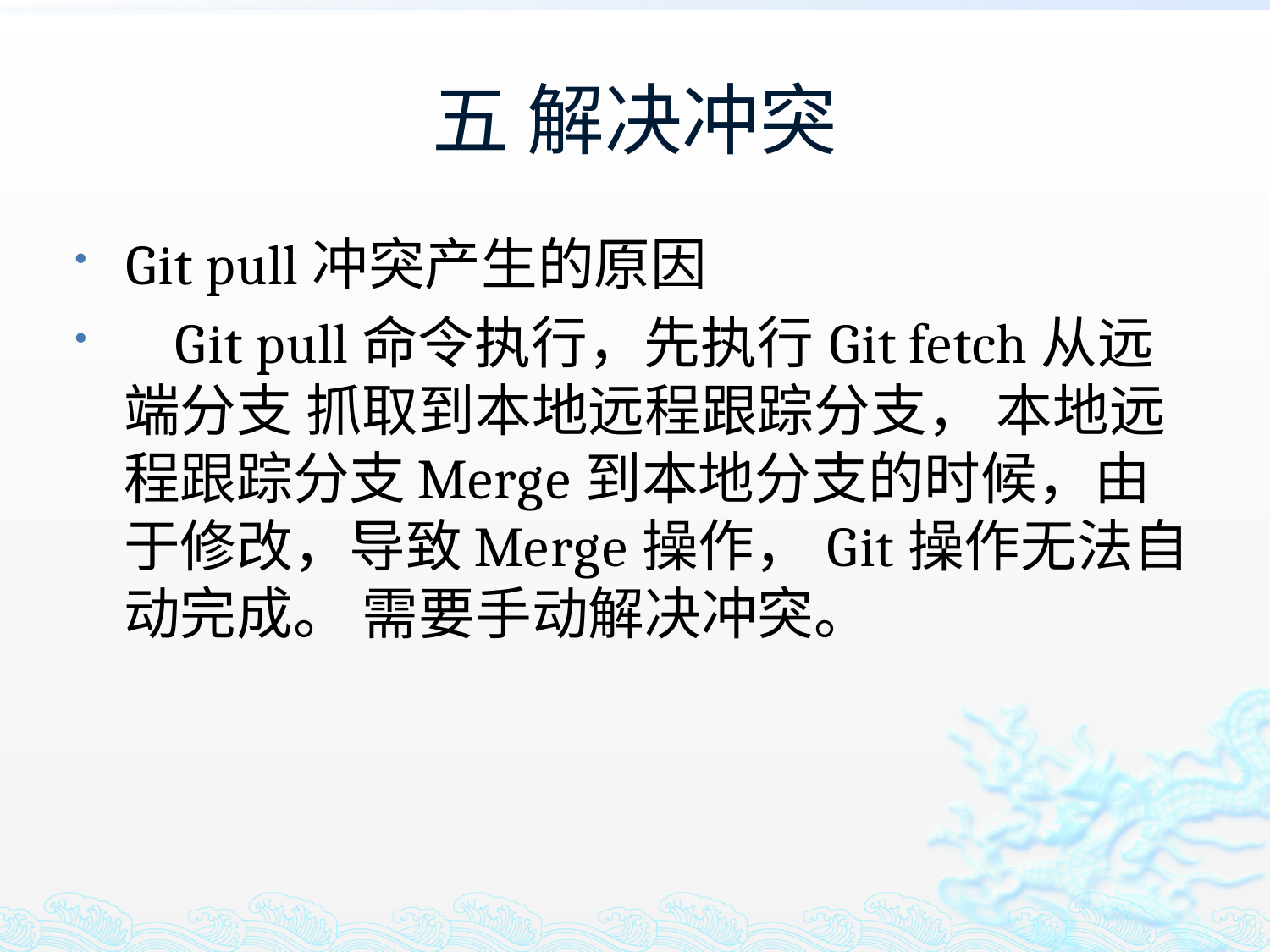

# 五 解决冲突
Git pull冲突产生的原因
    Git pull命令执行，先执行Git fetch从远端分支 抓取到本地远程跟踪分支， 本地远程跟踪分支Merge到本地分支的时候，由于修改，导致Merge操作，Git操作无法自动完成。 需要手动解决冲突。